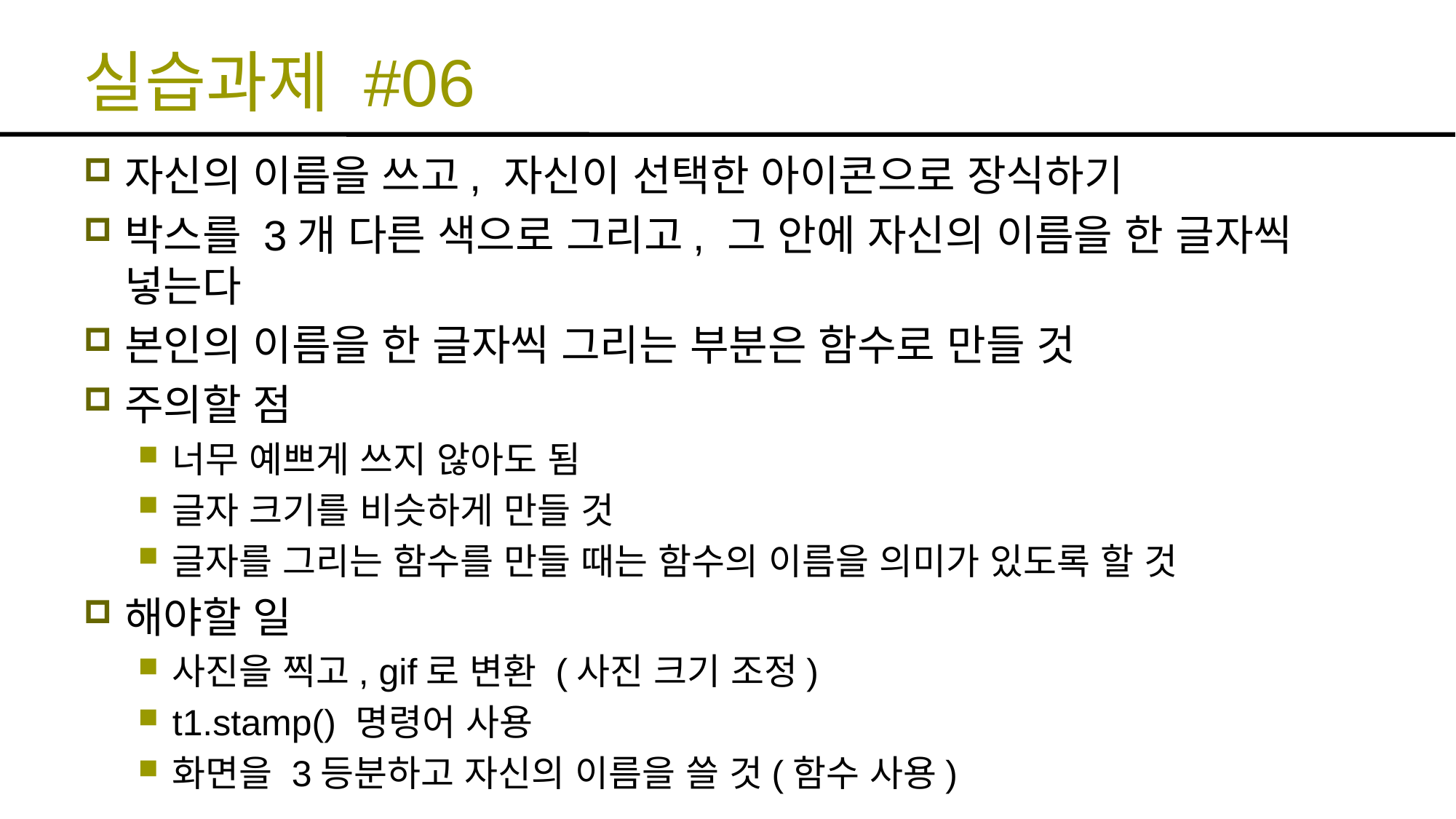

# 실습과제 #06
자신의 이름을 쓰고, 자신이 선택한 아이콘으로 장식하기
박스를 3개 다른 색으로 그리고, 그 안에 자신의 이름을 한 글자씩 넣는다
본인의 이름을 한 글자씩 그리는 부분은 함수로 만들 것
주의할 점
너무 예쁘게 쓰지 않아도 됨
글자 크기를 비슷하게 만들 것
글자를 그리는 함수를 만들 때는 함수의 이름을 의미가 있도록 할 것
해야할 일
사진을 찍고, gif로 변환 (사진 크기 조정)
t1.stamp() 명령어 사용
화면을 3등분하고 자신의 이름을 쓸 것(함수 사용)